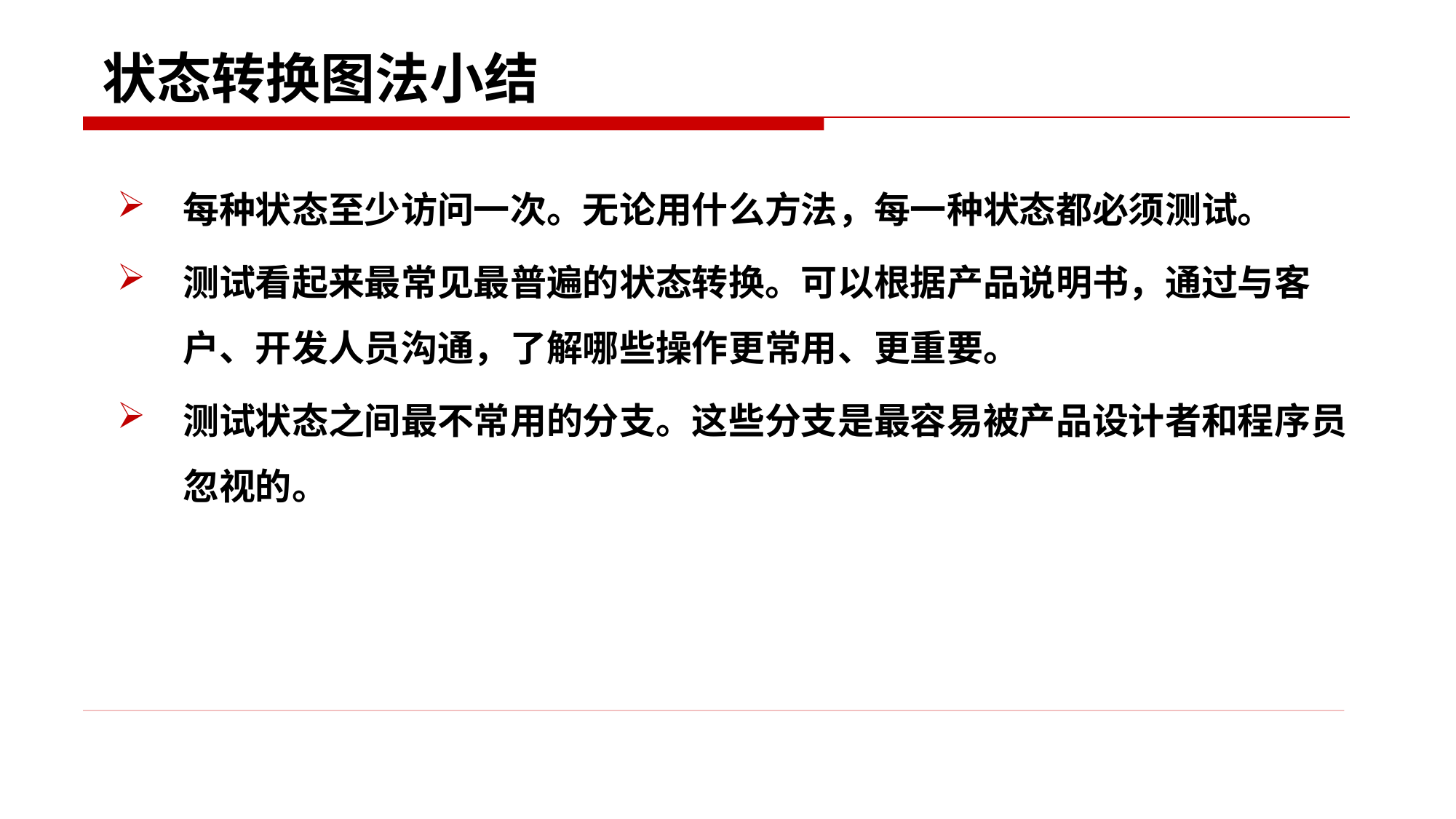

# 状态转换图法小结
每种状态至少访问一次。无论用什么方法，每一种状态都必须测试。
测试看起来最常见最普遍的状态转换。可以根据产品说明书，通过与客户、开发人员沟通，了解哪些操作更常用、更重要。
测试状态之间最不常用的分支。这些分支是最容易被产品设计者和程序员忽视的。